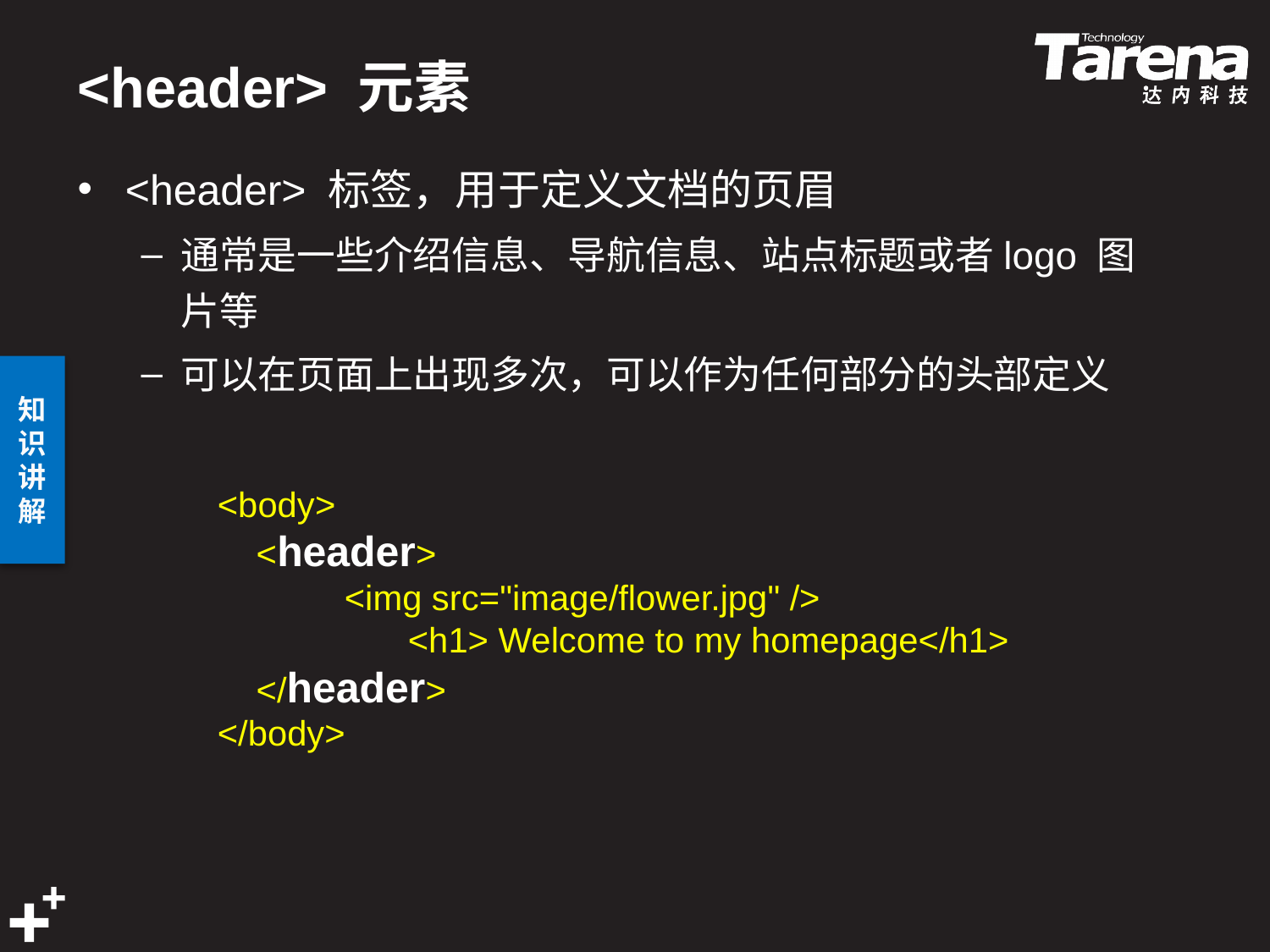

# <header> 元素
<header> 标签，用于定义文档的页眉
通常是一些介绍信息、导航信息、站点标题或者logo 图片等
可以在页面上出现多次，可以作为任何部分的头部定义
<body>
    <header>
	<img src="image/flower.jpg" />
	<h1> Welcome to my homepage</h1>
    </header>
</body>